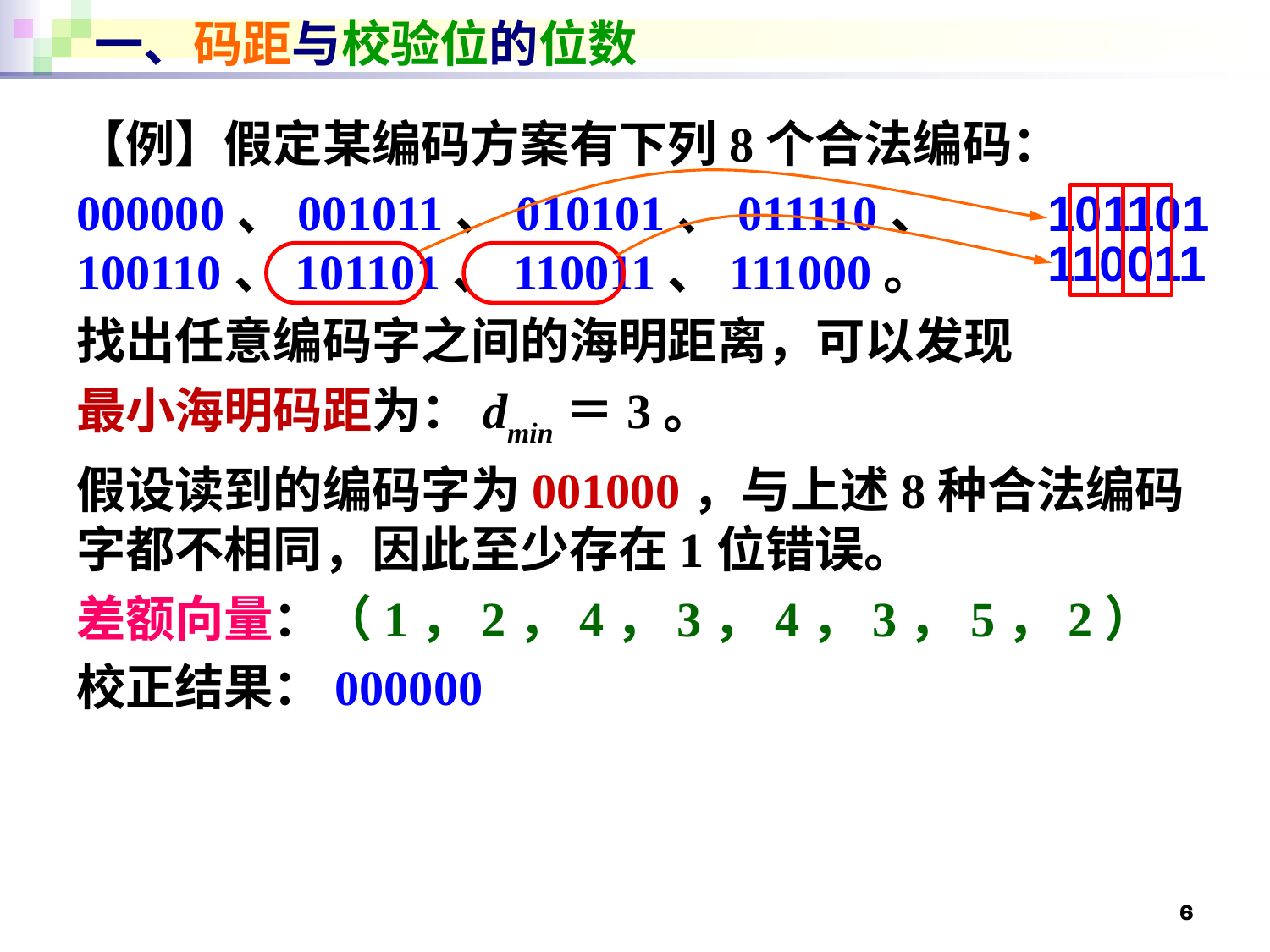

# 一、码距与校验位的位数
【例】假定某编码方案有下列8个合法编码：
000000、001011、010101、011110、
100110、101101、110011、111000。
找出任意编码字之间的海明距离，可以发现
最小海明码距为：dmin＝3。
假设读到的编码字为001000，与上述8种合法编码字都不相同，因此至少存在1位错误。
差额向量：（1，2，4，3，4，3，5，2）
校正结果：000000

101101

110011

6